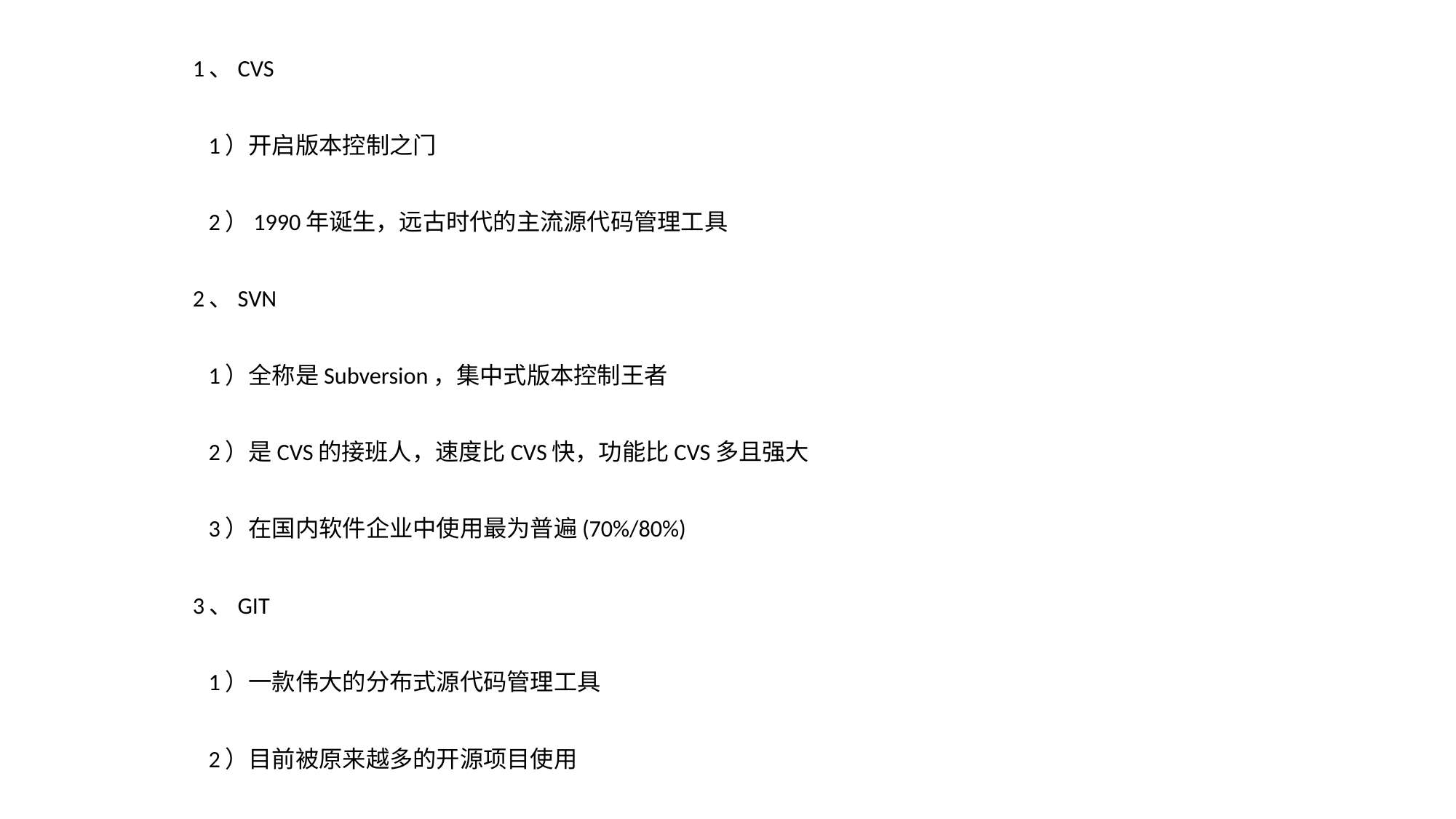

1、CVS

   1）开启版本控制之门

   2）1990年诞生，远古时代的主流源代码管理工具

2、SVN

   1）全称是Subversion，集中式版本控制王者

   2）是CVS的接班人，速度比CVS快，功能比CVS多且强大

   3）在国内软件企业中使用最为普遍(70%/80%)

3、GIT

   1）一款伟大的分布式源代码管理工具

   2）目前被原来越多的开源项目使用